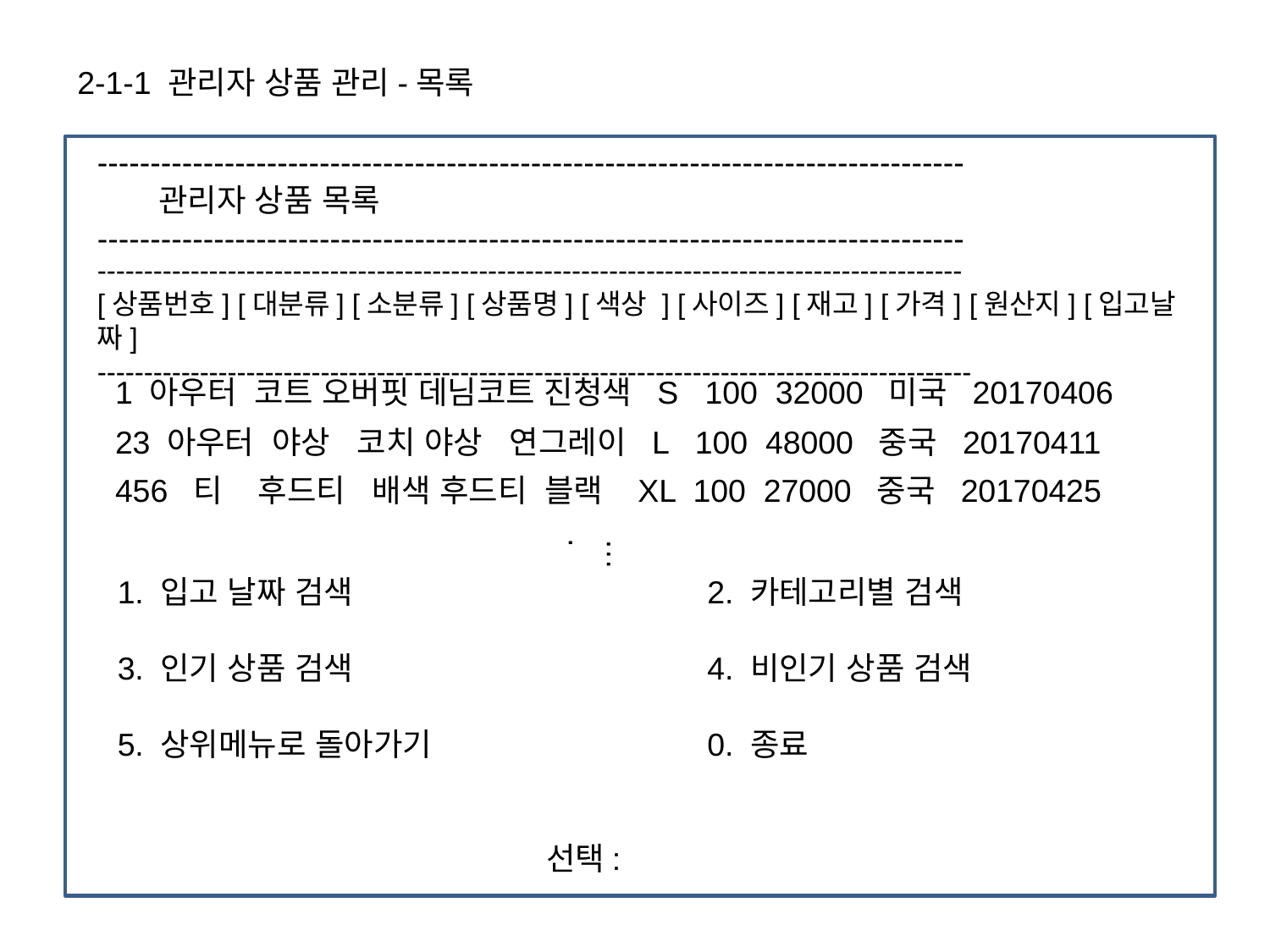

2-1-1 관리자 상품 관리-목록

----------------------------------------------------------------------------------	    	             관리자 상품 목록
----------------------------------------------------------------------------------
---------------------------------------------------------------------------------------------
[상품번호] [대분류] [소분류] [상품명] [색상 ] [사이즈] [재고] [가격] [원산지] [입고날짜]
----------------------------------------------------------------------------------------------
  1 아우터  코트 오버핏 데님코트 진청색  S   100  32000  미국  20170406
  23 아우터  야상   코치 야상   연그레이  L   100  48000  중국  20170411
  456  티    후드티   배색 후드티  블랙   XL  100  27000  중국  20170425
….
1. 입고 날짜 검색			   2. 카테고리별 검색

3. 인기 상품 검색		   	   4. 비인기 상품 검색

5. 상위메뉴로 돌아가기		   0. 종료

				선택: